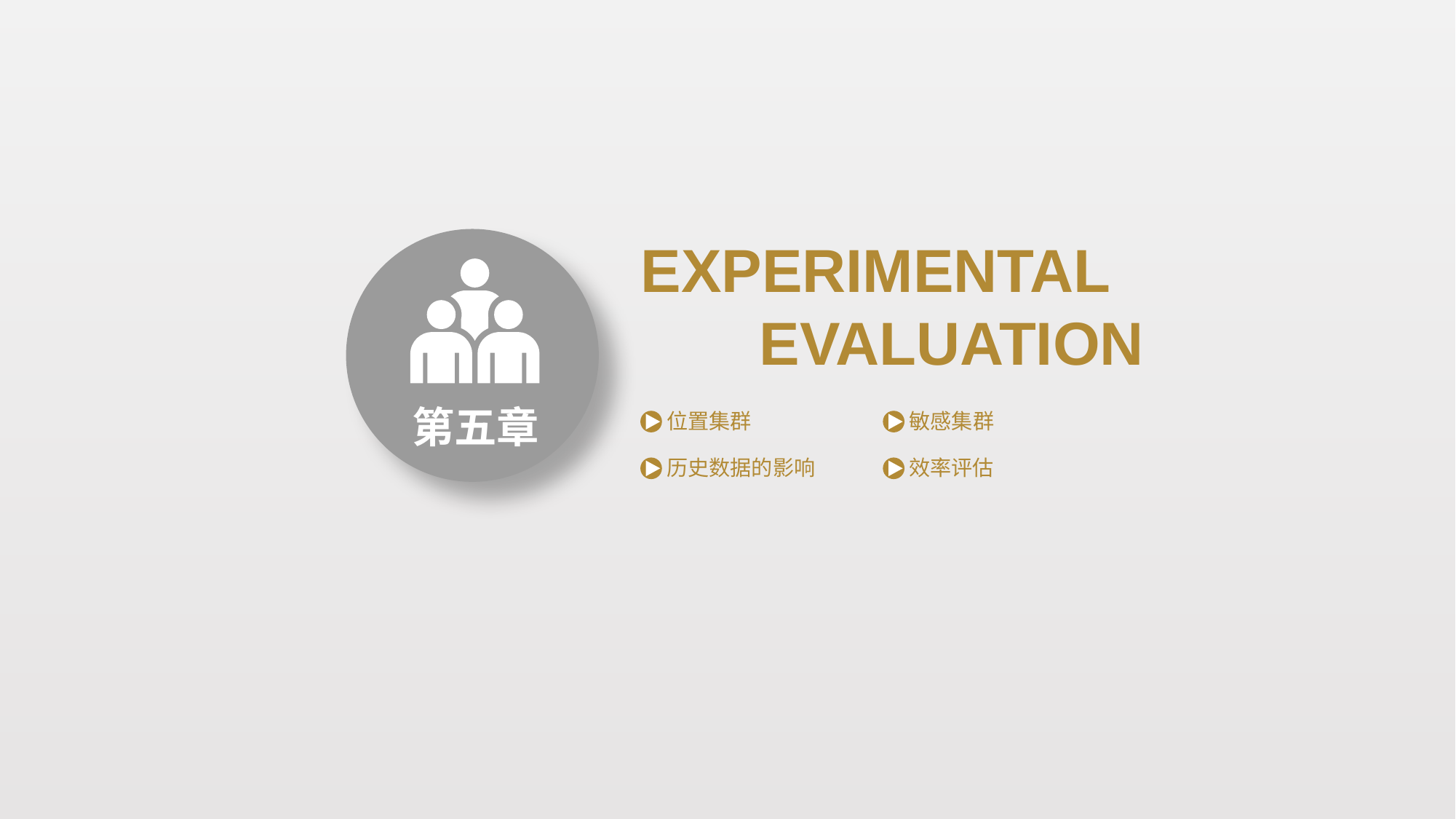

EXPERIMENTAL
       EVALUATION

第五章

位置集群

敏感集群

历史数据的影响

效率评估